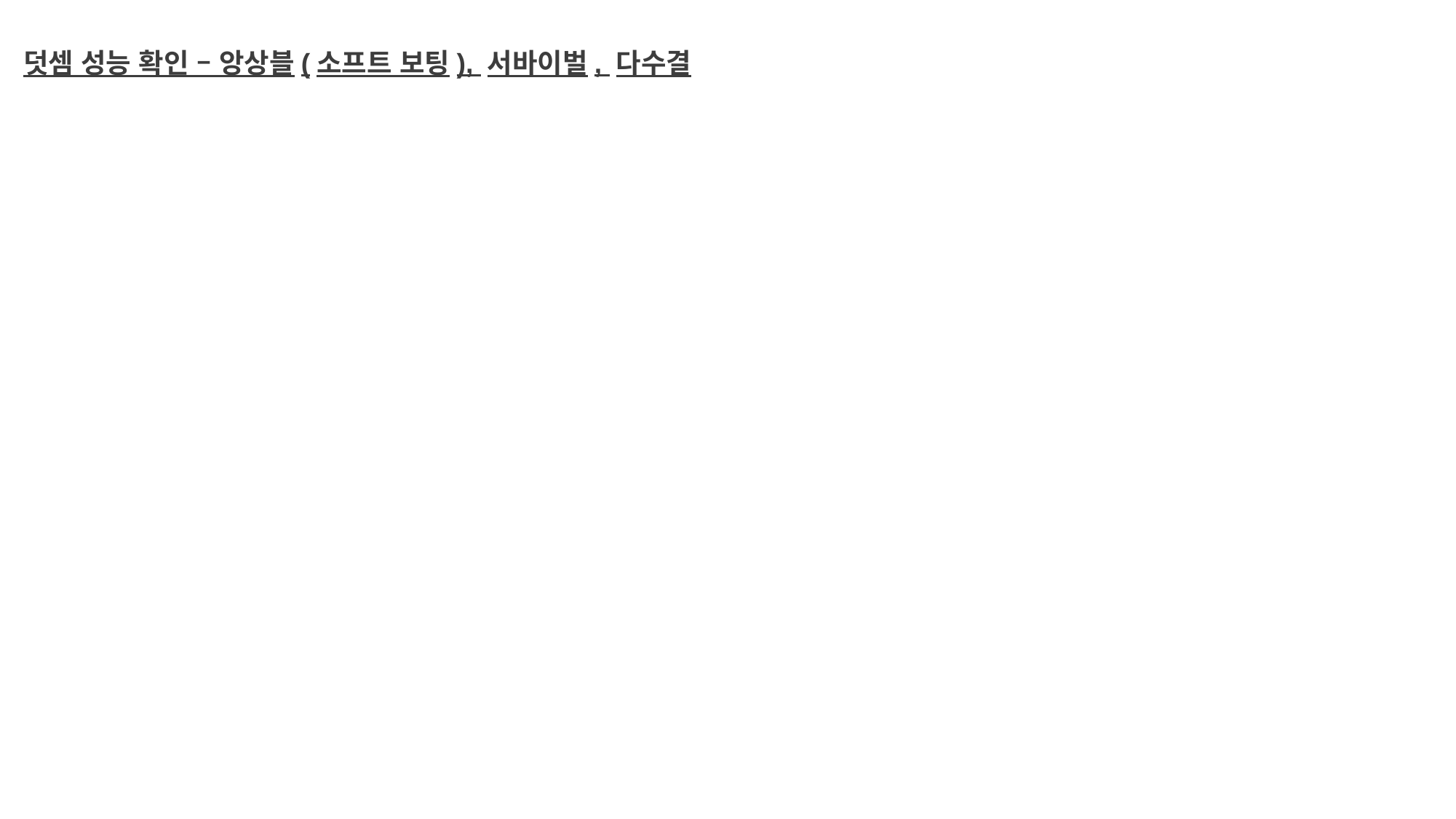

덧셈 성능 확인 – 앙상블(소프트 보팅), 서바이벌, 다수결